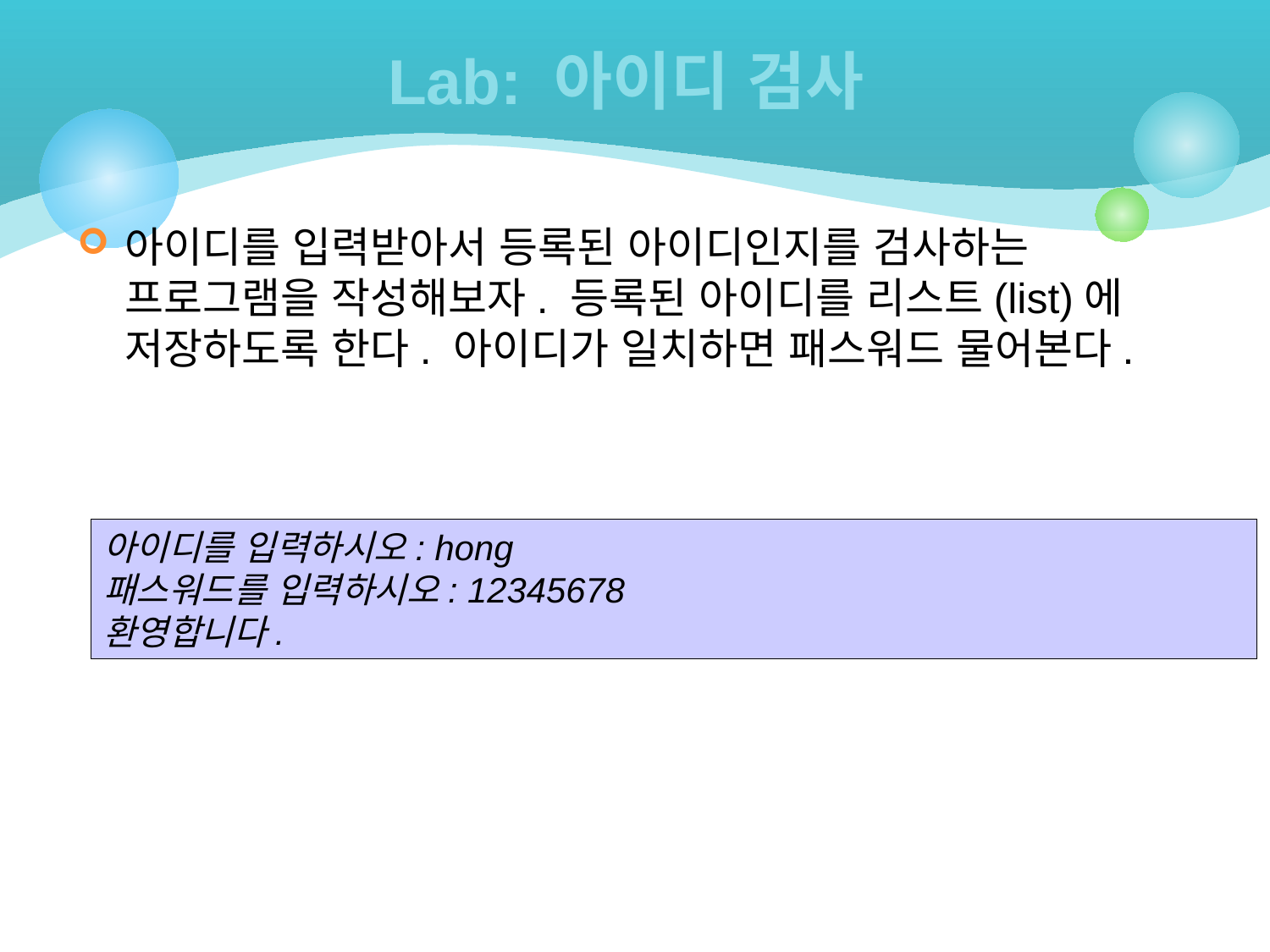

# Lab: 아이디 검사
아이디를 입력받아서 등록된 아이디인지를 검사하는 프로그램을 작성해보자. 등록된 아이디를 리스트(list)에 저장하도록 한다. 아이디가 일치하면 패스워드 물어본다.
아이디를 입력하시오: hong
패스워드를 입력하시오: 12345678
환영합니다.